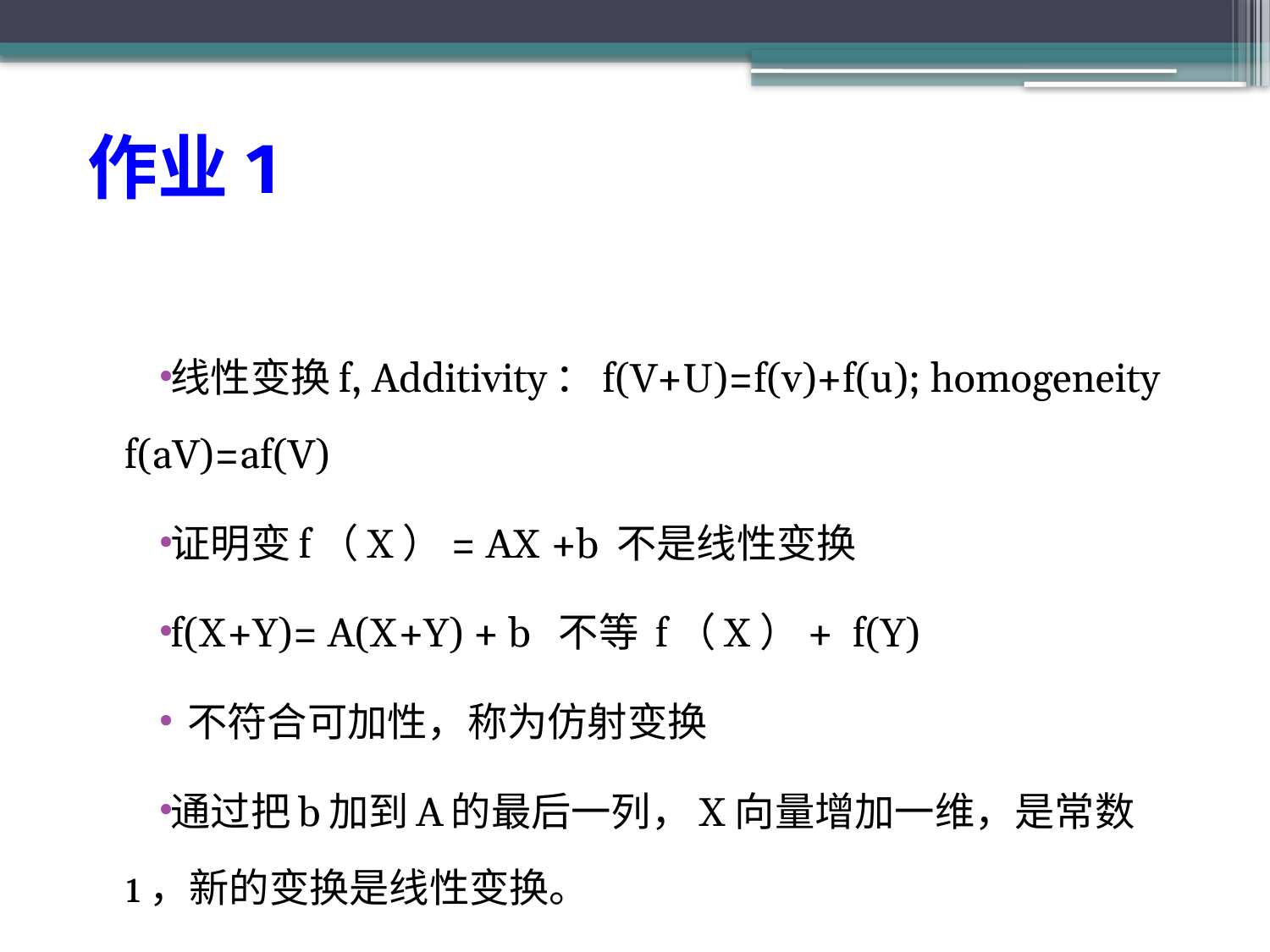

作业1
线性变换f, Additivity：f(V+U)=f(v)+f(u); homogeneity f(aV)=af(V)
证明变f（X）= AX +b 不是线性变换
f(X+Y)= A(X+Y) + b  不等 f（X）+  f(Y)
 不符合可加性，称为仿射变换
通过把b加到A的最后一列，X向量增加一维，是常数1，新的变换是线性变换。